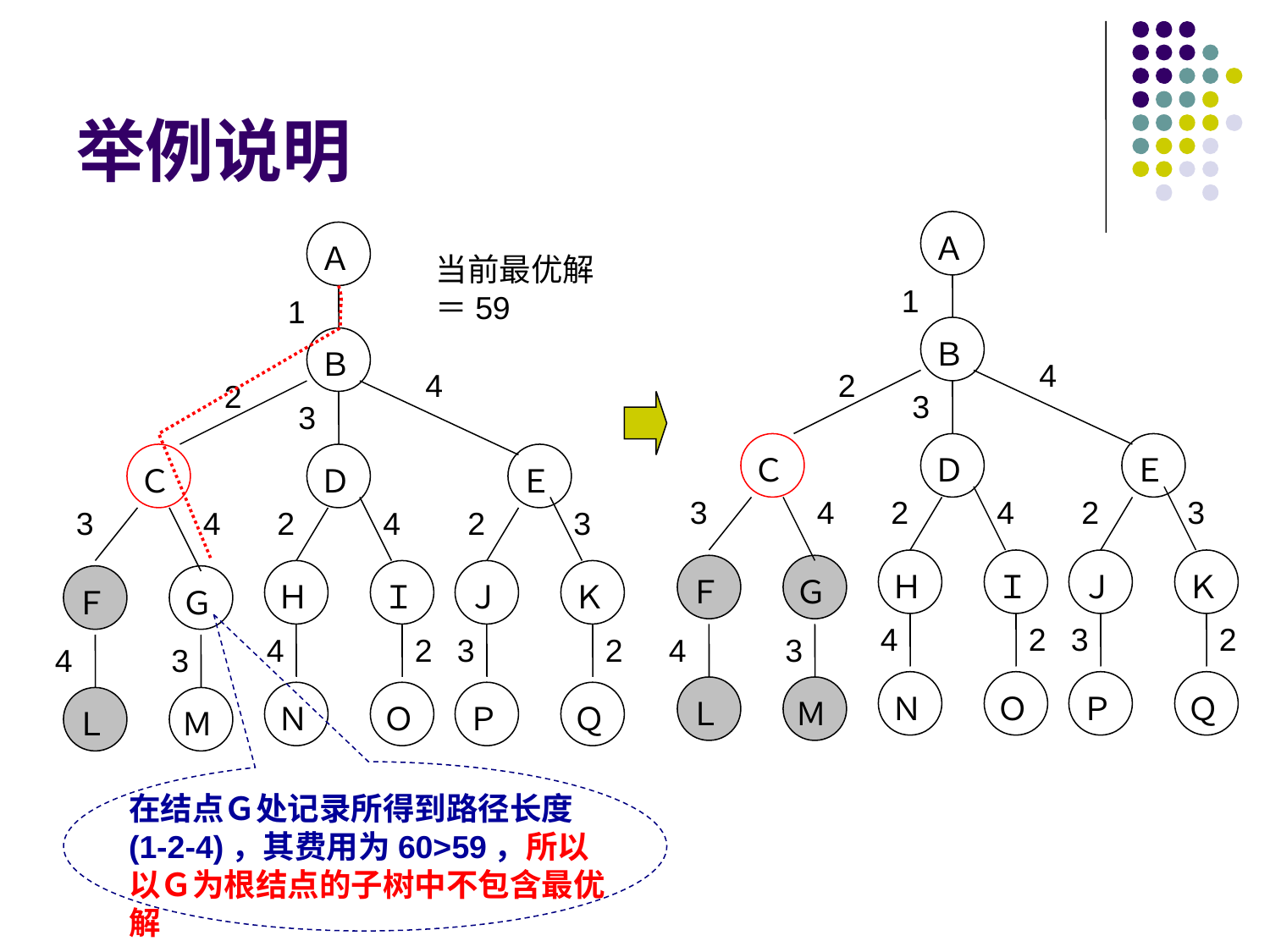

# 举例说明

Ａ
1

Ｂ
4
2

3

Ｃ
Ｄ
Ｅ
3
4
2

4
2

3

Ｈ
Ｉ
Ｊ
Ｋ
Ｆ
Ｇ
4

2
3

2
4

3

Ｎ
Ｏ
Ｐ
Ｑ
Ｌ
Ｍ

Ａ
当前最优解＝59

1

Ｂ
4
2

3

Ｃ
Ｄ
Ｅ
3
4
2

4
2

3

Ｈ
Ｉ
Ｊ
Ｋ
Ｆ
Ｇ
4

2
3

2
4

3

Ｎ
Ｏ
Ｐ
Ｑ
Ｌ
Ｍ

在结点Ｇ处记录所得到路径长度(1-2-4)，其费用为60>59，所以以Ｇ为根结点的子树中不包含最优解